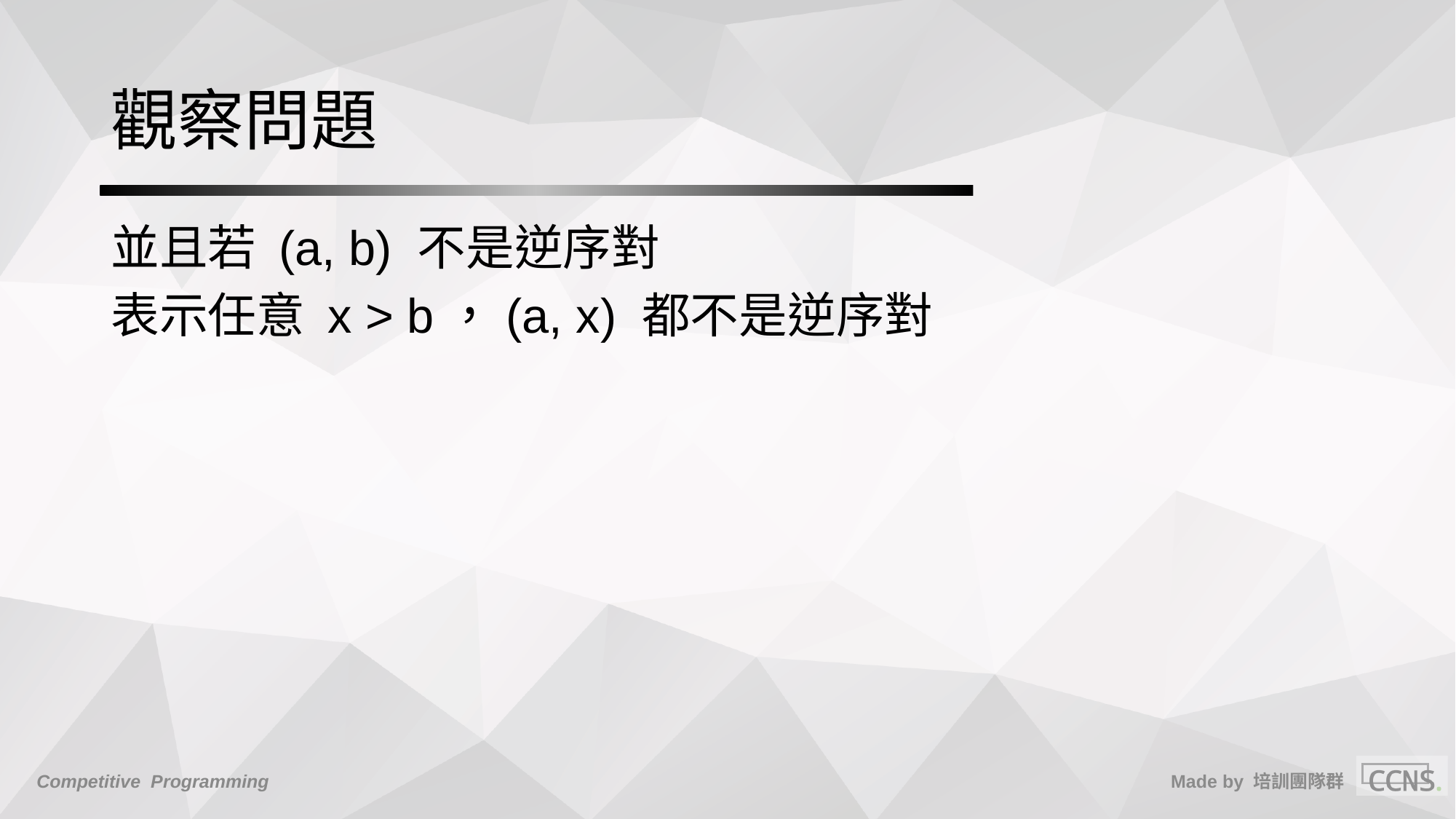

# 觀察問題
並且若 (a, b) 不是逆序對
表示任意 x > b，(a, x) 都不是逆序對